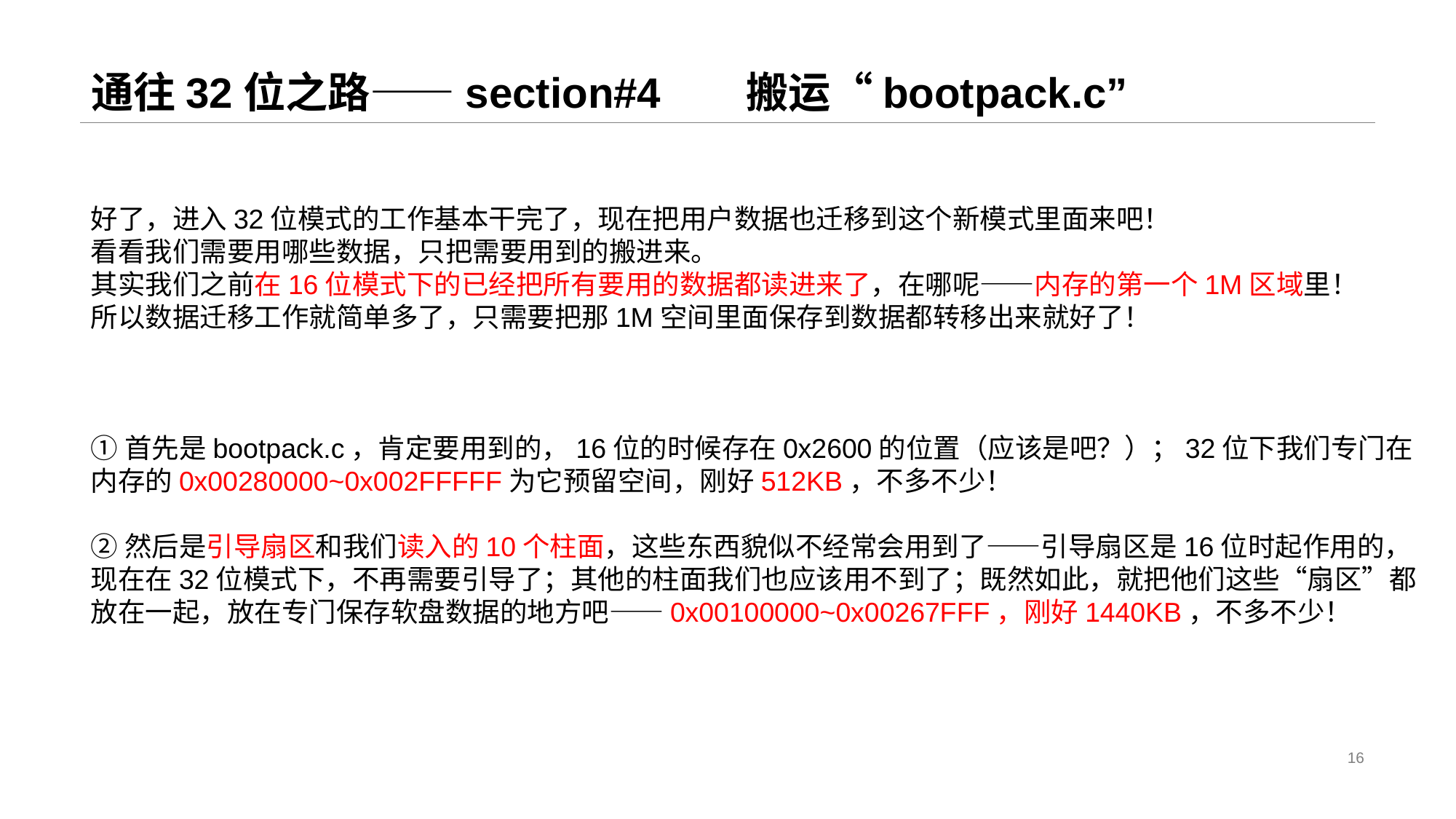

# 通往32位之路——section#4 	搬运“bootpack.c”

好了，进入32位模式的工作基本干完了，现在把用户数据也迁移到这个新模式里面来吧！
看看我们需要用哪些数据，只把需要用到的搬进来。
其实我们之前在16位模式下的已经把所有要用的数据都读进来了，在哪呢——内存的第一个1M区域里！
所以数据迁移工作就简单多了，只需要把那1M空间里面保存到数据都转移出来就好了！

①首先是bootpack.c，肯定要用到的，16位的时候存在0x2600的位置（应该是吧？）；32位下我们专门在内存的0x00280000~0x002FFFFF为它预留空间，刚好512KB，不多不少！

②然后是引导扇区和我们读入的10个柱面，这些东西貌似不经常会用到了——引导扇区是16位时起作用的，现在在32位模式下，不再需要引导了；其他的柱面我们也应该用不到了；既然如此，就把他们这些“扇区”都放在一起，放在专门保存软盘数据的地方吧——0x00100000~0x00267FFF，刚好1440KB，不多不少！

16